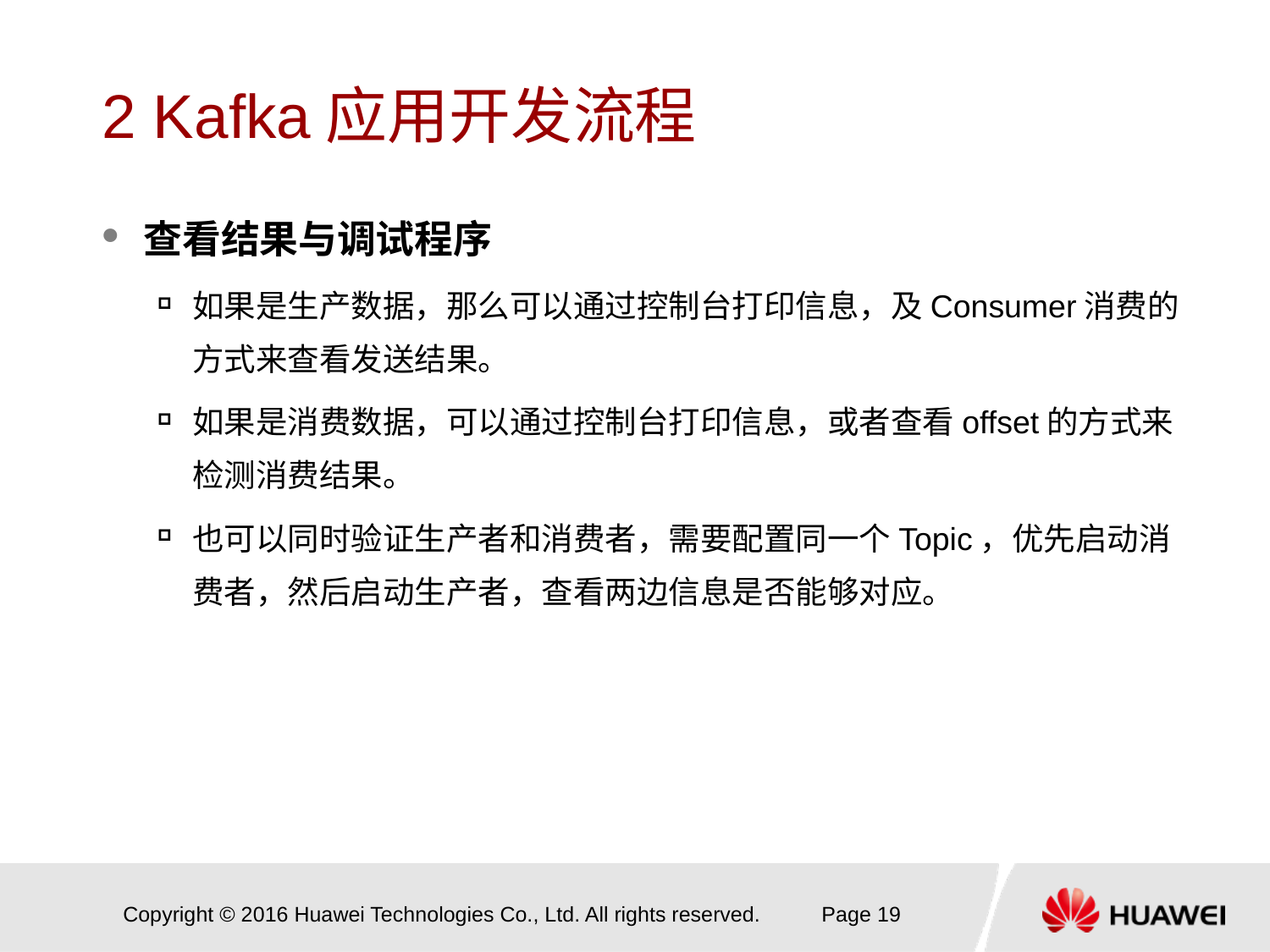

# 2 Kafka应用开发流程
查看结果与调试程序
如果是生产数据，那么可以通过控制台打印信息，及Consumer消费的方式来查看发送结果。
如果是消费数据，可以通过控制台打印信息，或者查看offset的方式来检测消费结果。
也可以同时验证生产者和消费者，需要配置同一个Topic，优先启动消费者，然后启动生产者，查看两边信息是否能够对应。